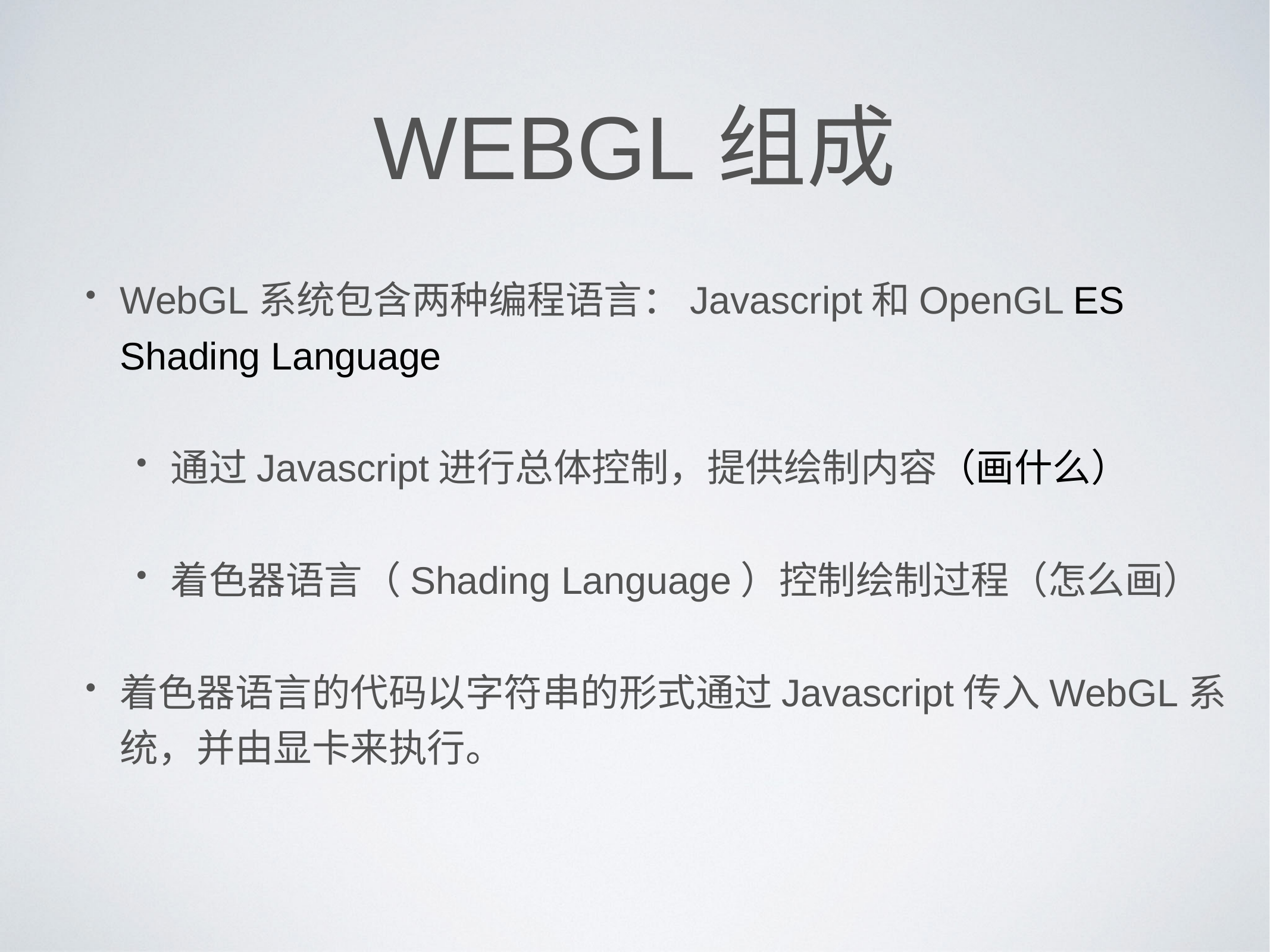

# WebGL组成
WebGL系统包含两种编程语言：Javascript和OpenGL ES Shading Language
通过Javascript进行总体控制，提供绘制内容（画什么）
着色器语言（Shading Language）控制绘制过程（怎么画）
着色器语言的代码以字符串的形式通过Javascript传入WebGL系统，并由显卡来执行。